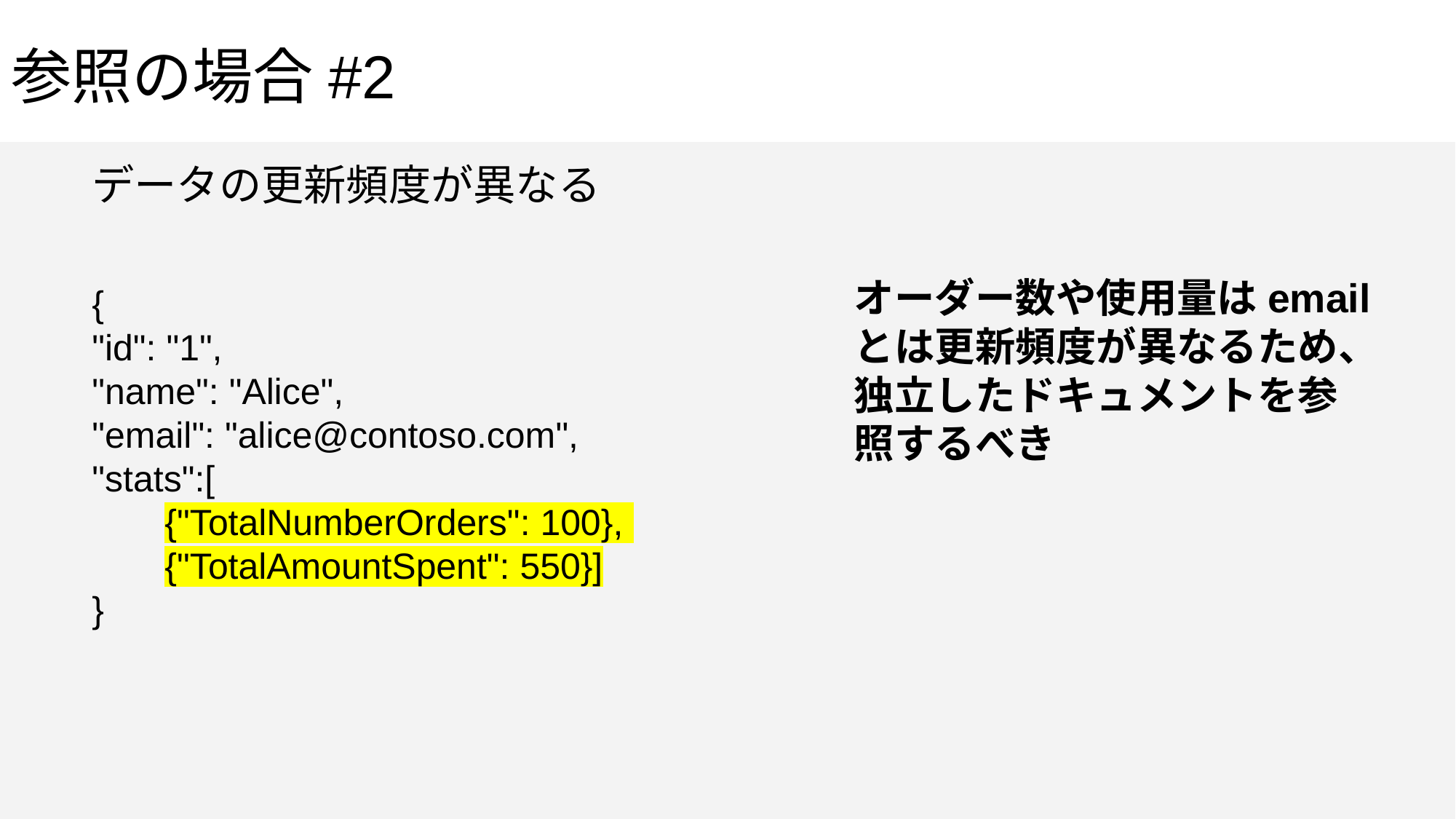

# 参照の場合#2
データの更新頻度が異なる
オーダー数や使用量はemailとは更新頻度が異なるため、独立したドキュメントを参照するべき
{
"id": "1",
"name": "Alice",
"email": "alice@contoso.com",
"stats":[
{"TotalNumberOrders": 100},
{"TotalAmountSpent": 550}]
}